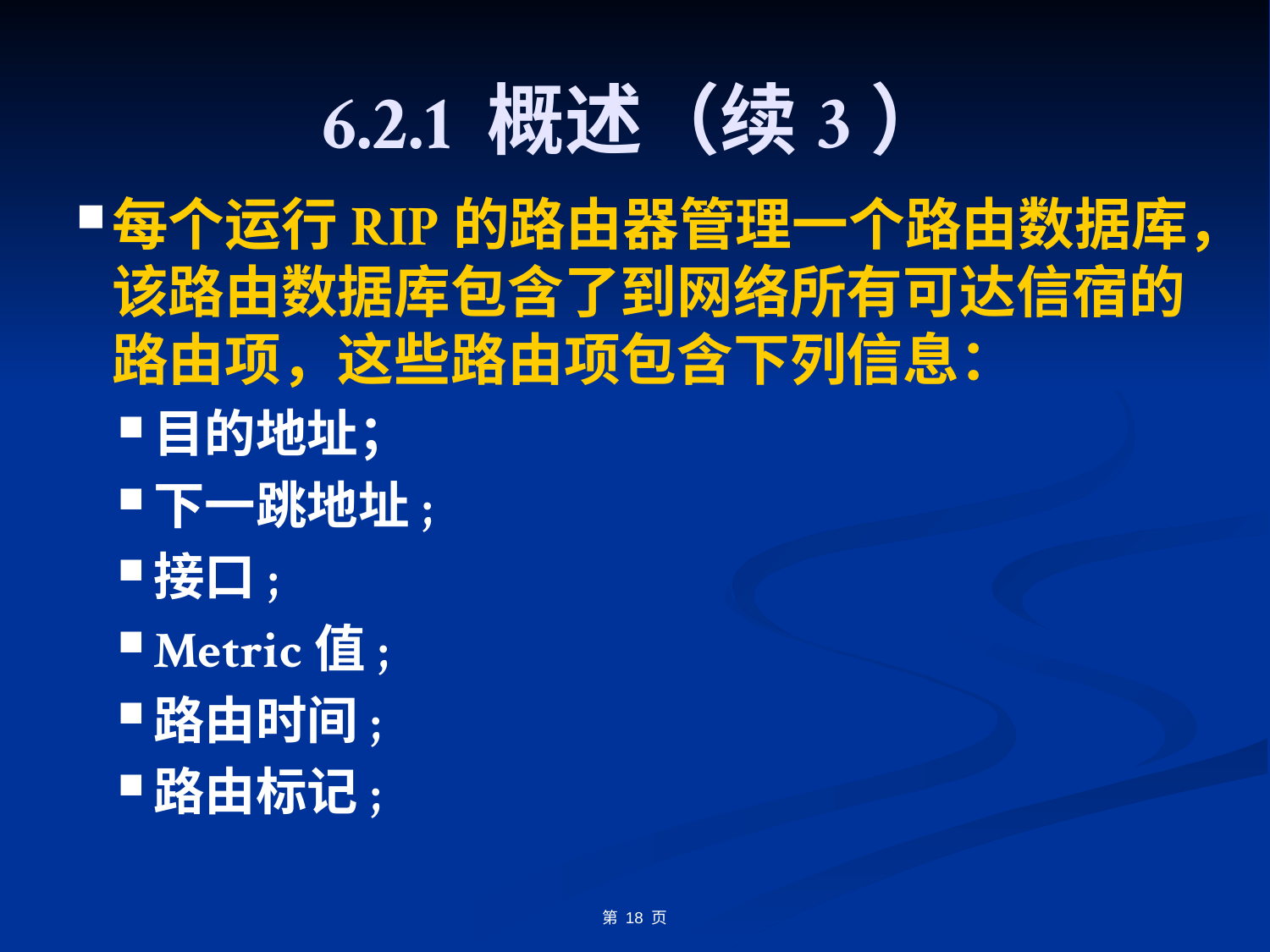

# 6.2.1 概述（续3）
每个运行RIP的路由器管理一个路由数据库，该路由数据库包含了到网络所有可达信宿的路由项，这些路由项包含下列信息：
目的地址；
下一跳地址;
接口;
Metric值;
路由时间;
路由标记;
第 18 页